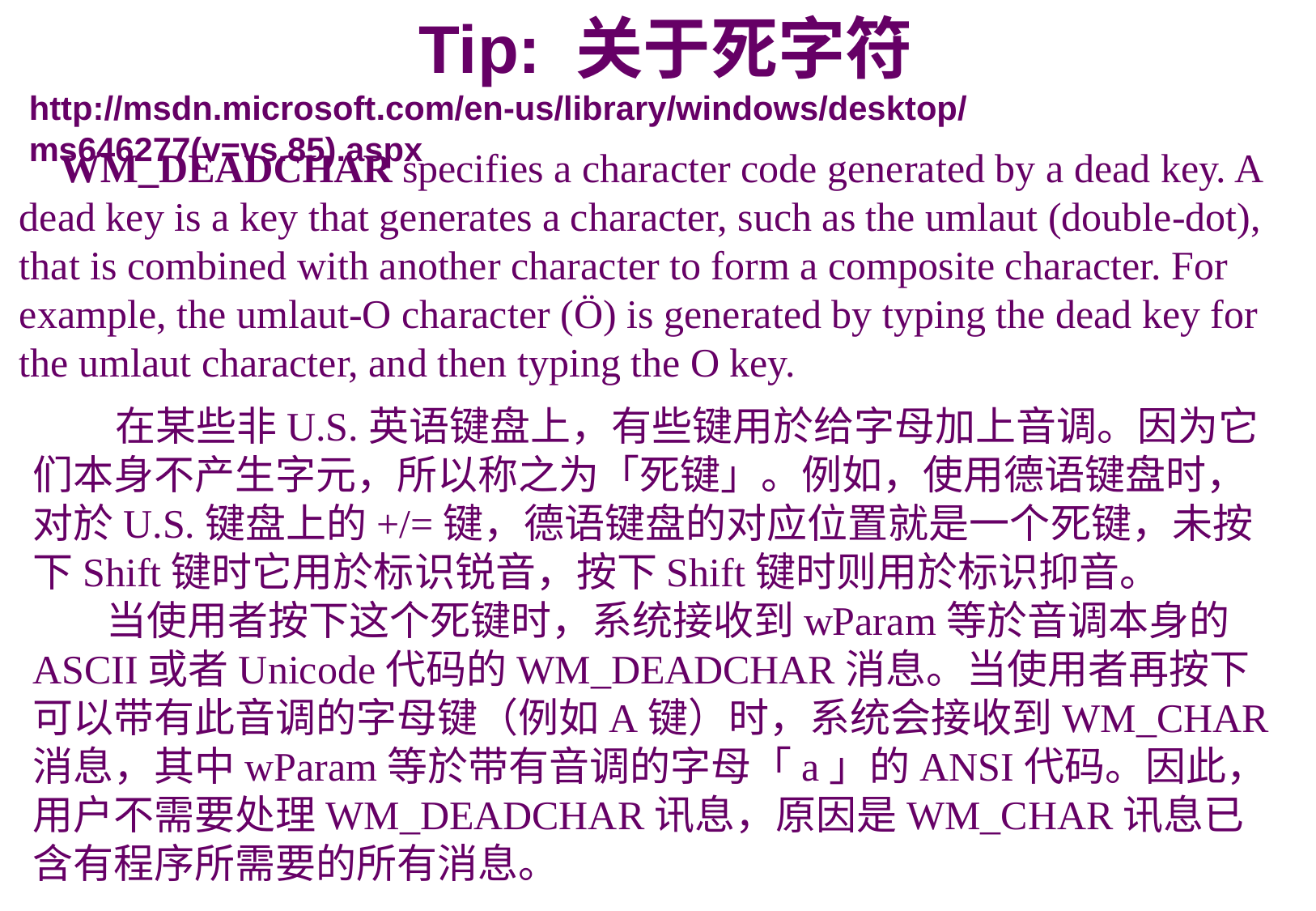

Tip: 关于死字符
http://msdn.microsoft.com/en-us/library/windows/desktop/ms646277(v=vs.85).aspx
    WM_DEADCHAR specifies a character code generated by a dead key. A dead key is a key that generates a character, such as the umlaut (double-dot), that is combined with another character to form a composite character. For example, the umlaut-O character (Ö) is generated by typing the dead key for the umlaut character, and then typing the O key.
        在某些非U.S.英语键盘上，有些键用於给字母加上音调。因为它们本身不产生字元，所以称之为「死键」。例如，使用德语键盘时，对於U.S.键盘上的+/=键，德语键盘的对应位置就是一个死键，未按下Shift键时它用於标识锐音，按下Shift键时则用於标识抑音。
       当使用者按下这个死键时，系统接收到wParam等於音调本身的ASCII或者Unicode代码的WM_DEADCHAR消息。当使用者再按下可以带有此音调的字母键（例如A键）时，系统会接收到WM_CHAR消息，其中wParam等於带有音调的字母「a」的ANSI代码。因此，用户不需要处理WM_DEADCHAR讯息，原因是WM_CHAR讯息已含有程序所需要的所有消息。